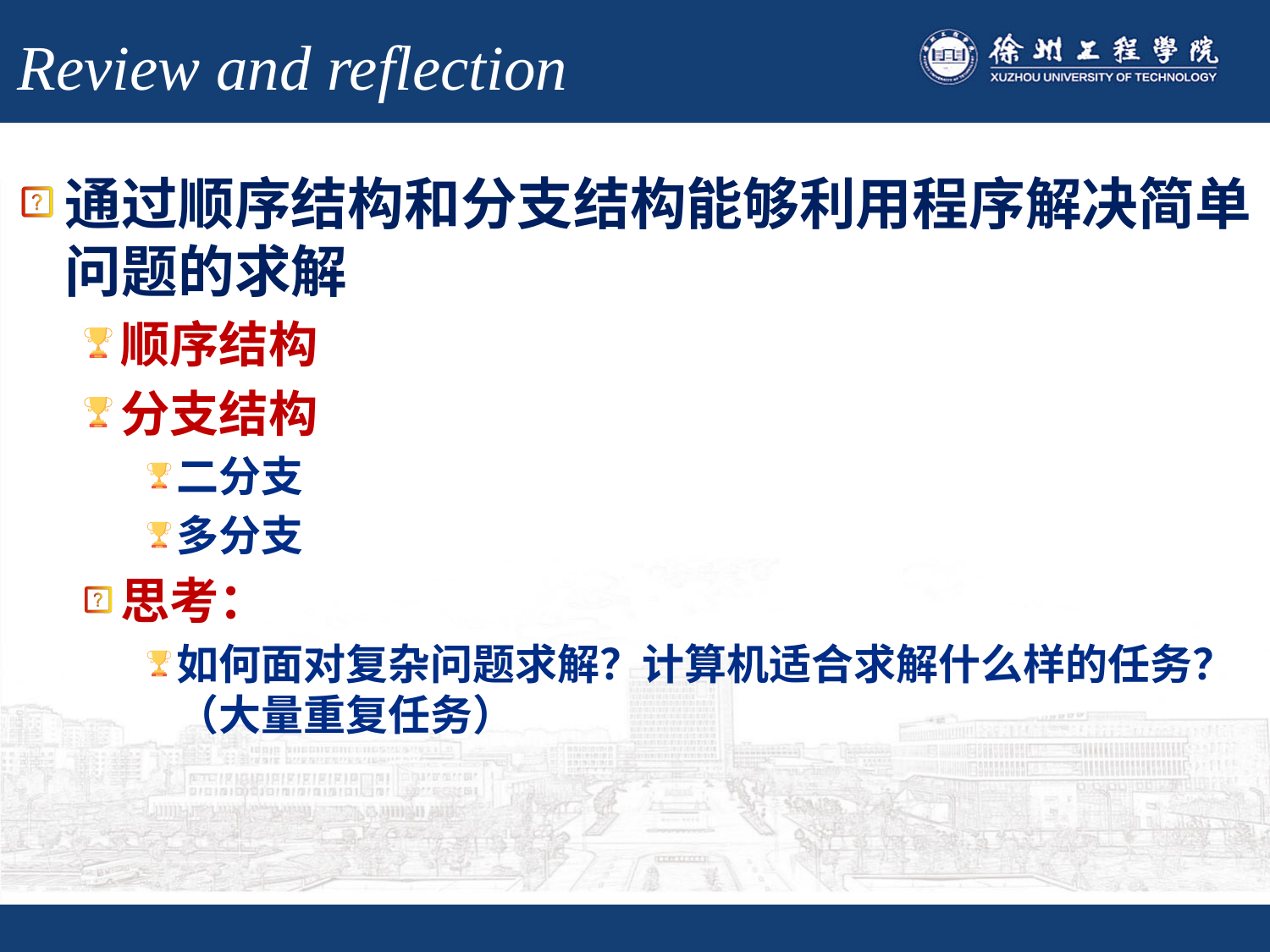

# Review and reflection
通过顺序结构和分支结构能够利用程序解决简单问题的求解
顺序结构
分支结构
二分支
多分支
思考：
如何面对复杂问题求解？计算机适合求解什么样的任务？（大量重复任务）